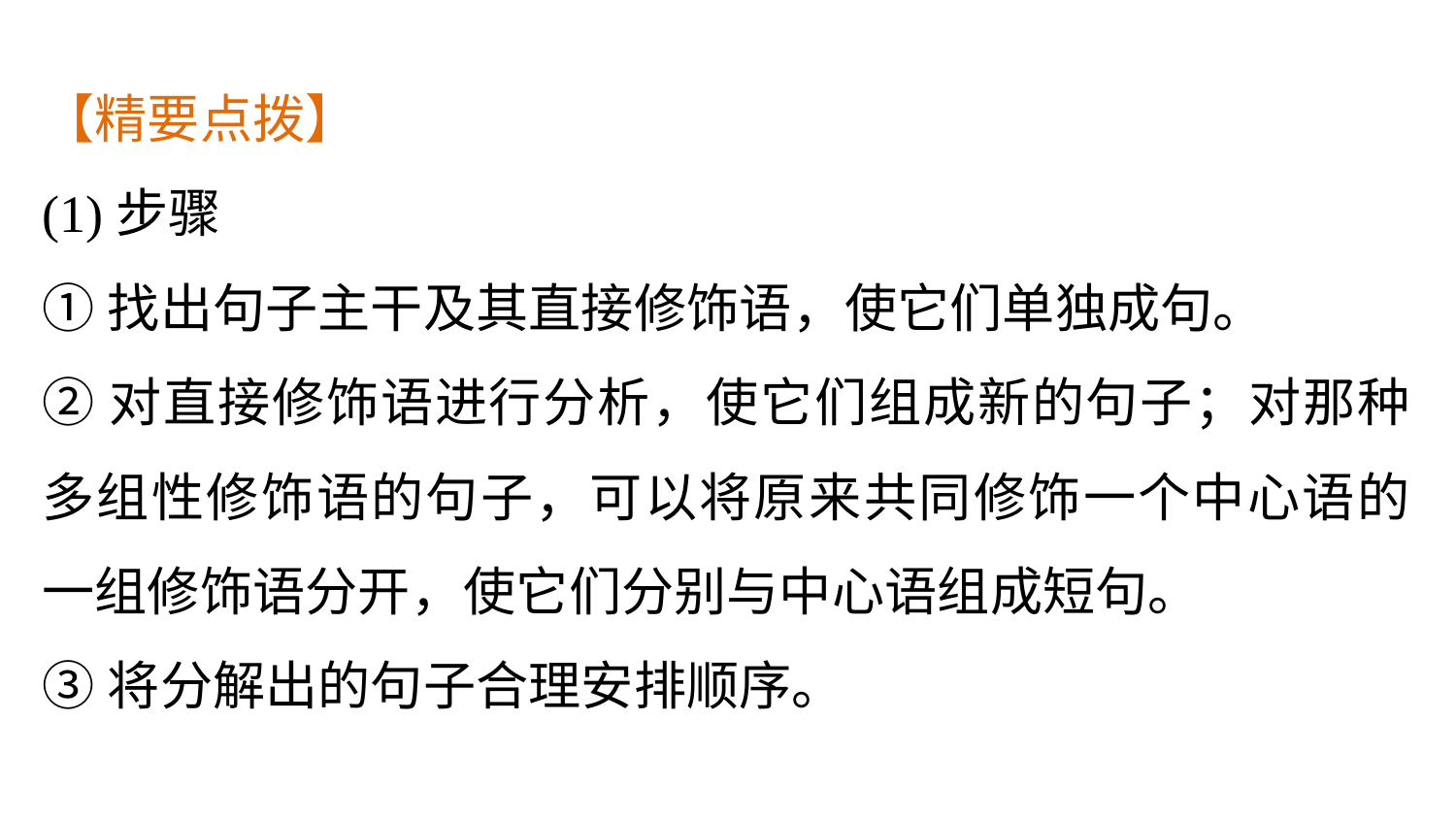

【精要点拨】
(1)步骤
①找出句子主干及其直接修饰语，使它们单独成句。
②对直接修饰语进行分析，使它们组成新的句子；对那种多组性修饰语的句子，可以将原来共同修饰一个中心语的一组修饰语分开，使它们分别与中心语组成短句。
③将分解出的句子合理安排顺序。